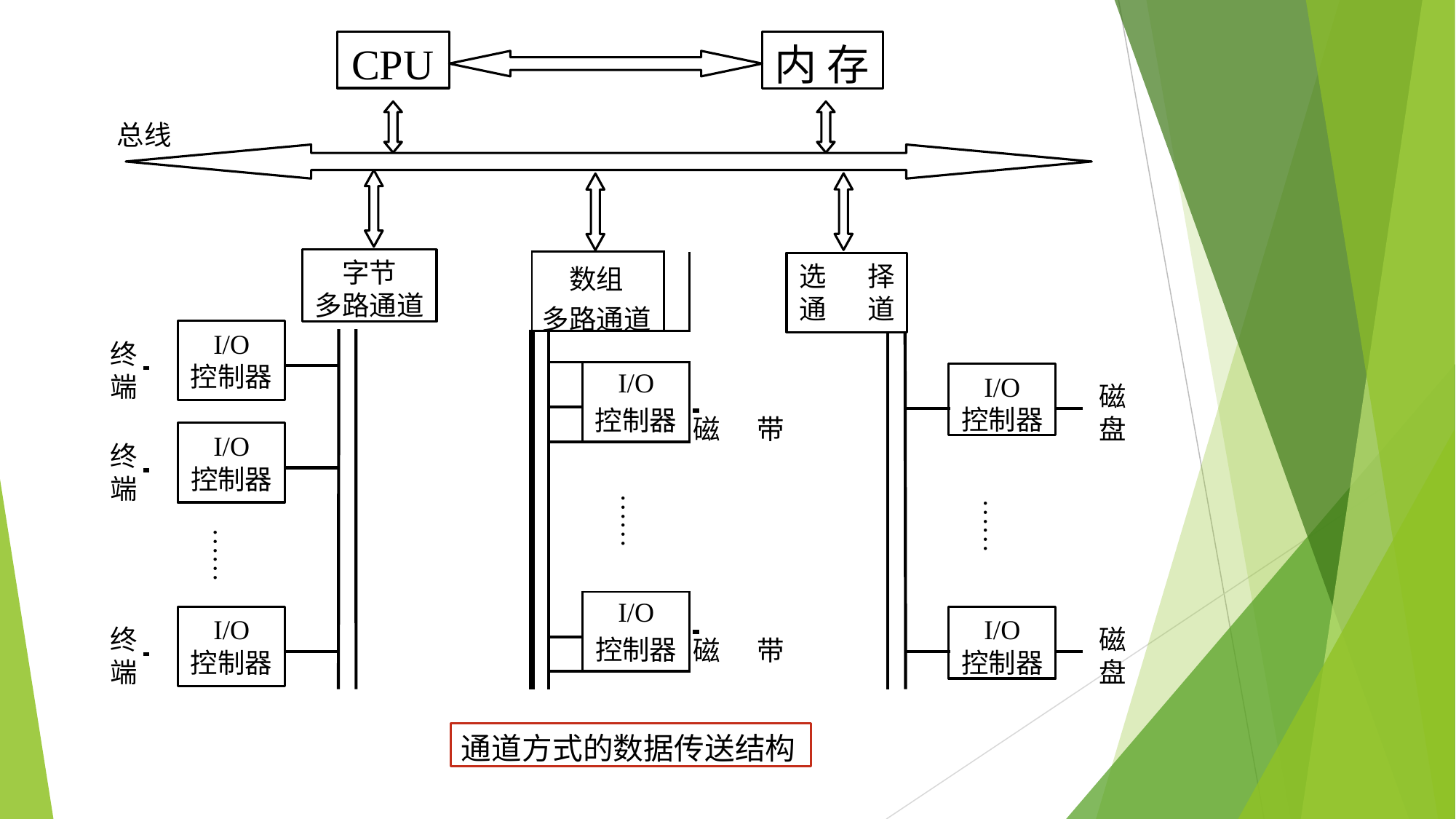

CPU
内 存

总线

字节  多路通道
| 数组 多路通道 |  |  |  |
| --- | --- | --- | --- |
|  |  |  |  |
|  |  | I/O 控制器 |  |
|  |  |  |  |
|  |  |  |  |
|  |  | I/O 控制器 |  |
|  |  |  |  |
|  |  |  |  |

选	择
通	道

I/O
控制器

终
端

I/O
控制器
 	 磁
磁 盘

带

I/O
控制器
终
端
……
……
……
 	 磁

I/O
控制器
I/O
控制器
终
端
磁 盘
带
通道方式的数据传送结构